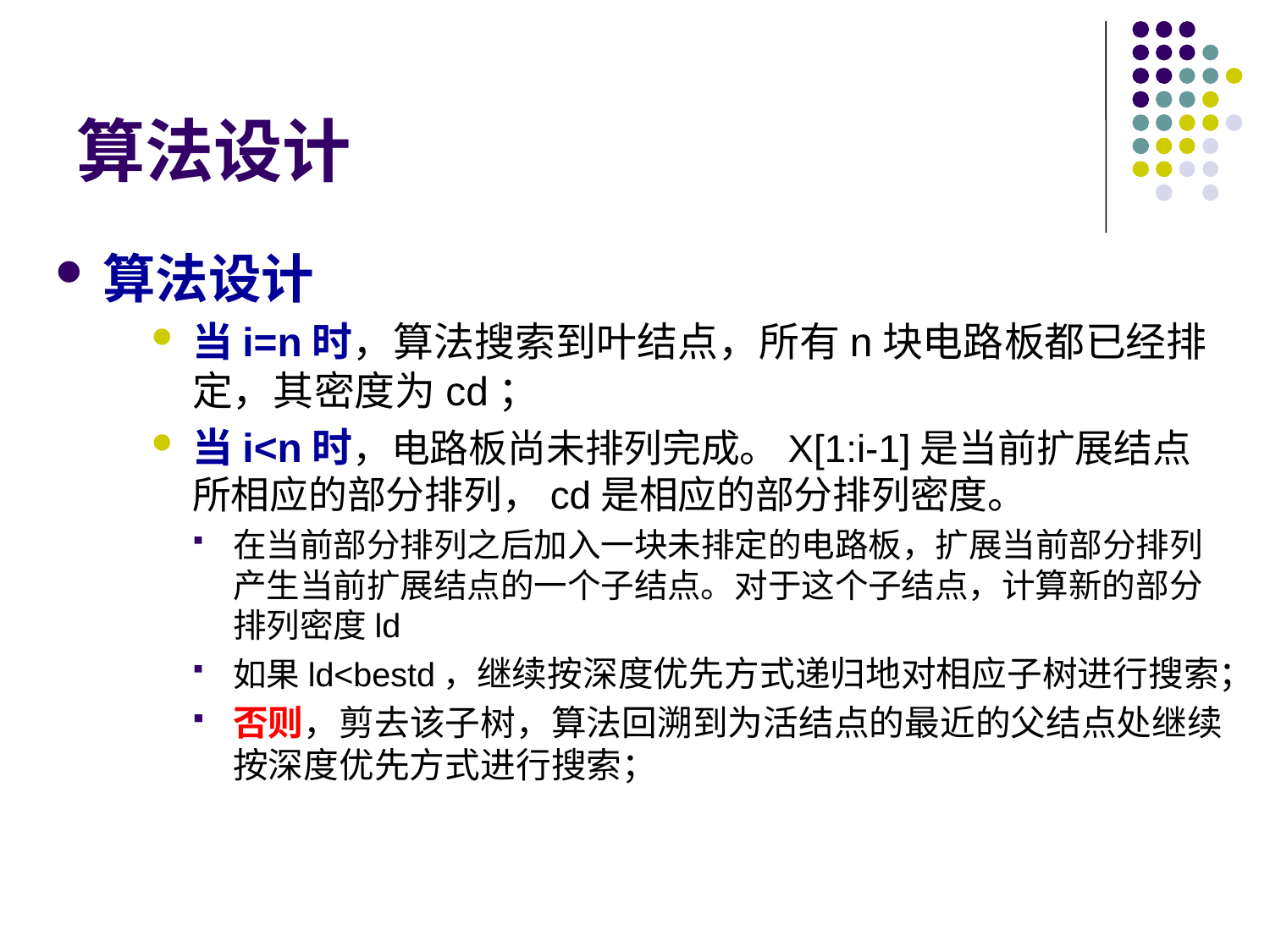

# 算法设计
算法设计
当i=n时，算法搜索到叶结点，所有n块电路板都已经排定，其密度为cd；
当i<n时，电路板尚未排列完成。X[1:i-1]是当前扩展结点所相应的部分排列，cd是相应的部分排列密度。
在当前部分排列之后加入一块未排定的电路板，扩展当前部分排列产生当前扩展结点的一个子结点。对于这个子结点，计算新的部分排列密度ld
如果ld<bestd，继续按深度优先方式递归地对相应子树进行搜索；
否则，剪去该子树，算法回溯到为活结点的最近的父结点处继续按深度优先方式进行搜索；